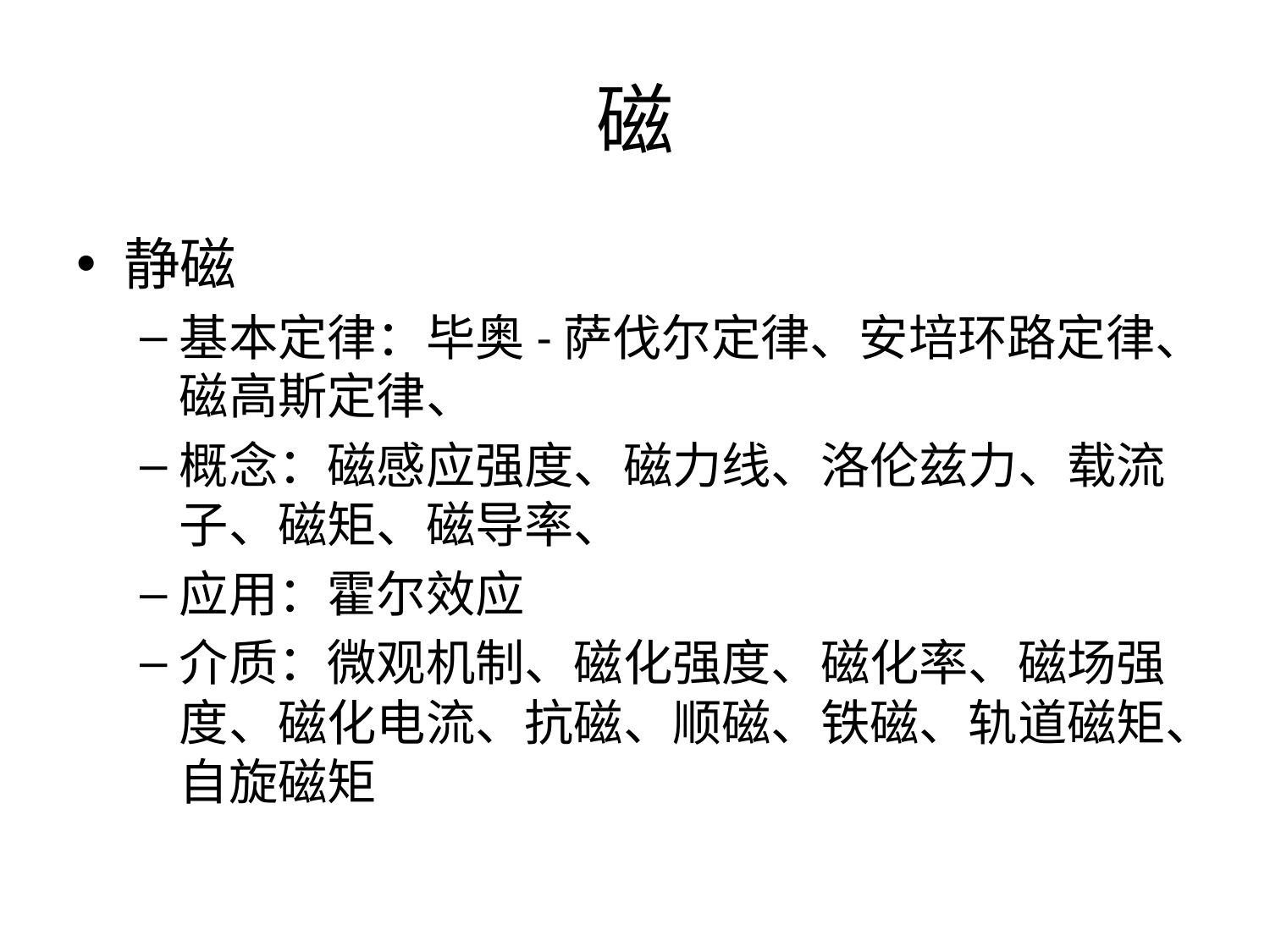

# 磁
静磁
基本定律：毕奥-萨伐尔定律、安培环路定律、磁高斯定律、
概念：磁感应强度、磁力线、洛伦兹力、载流子、磁矩、磁导率、
应用：霍尔效应
介质：微观机制、磁化强度、磁化率、磁场强度、磁化电流、抗磁、顺磁、铁磁、轨道磁矩、自旋磁矩